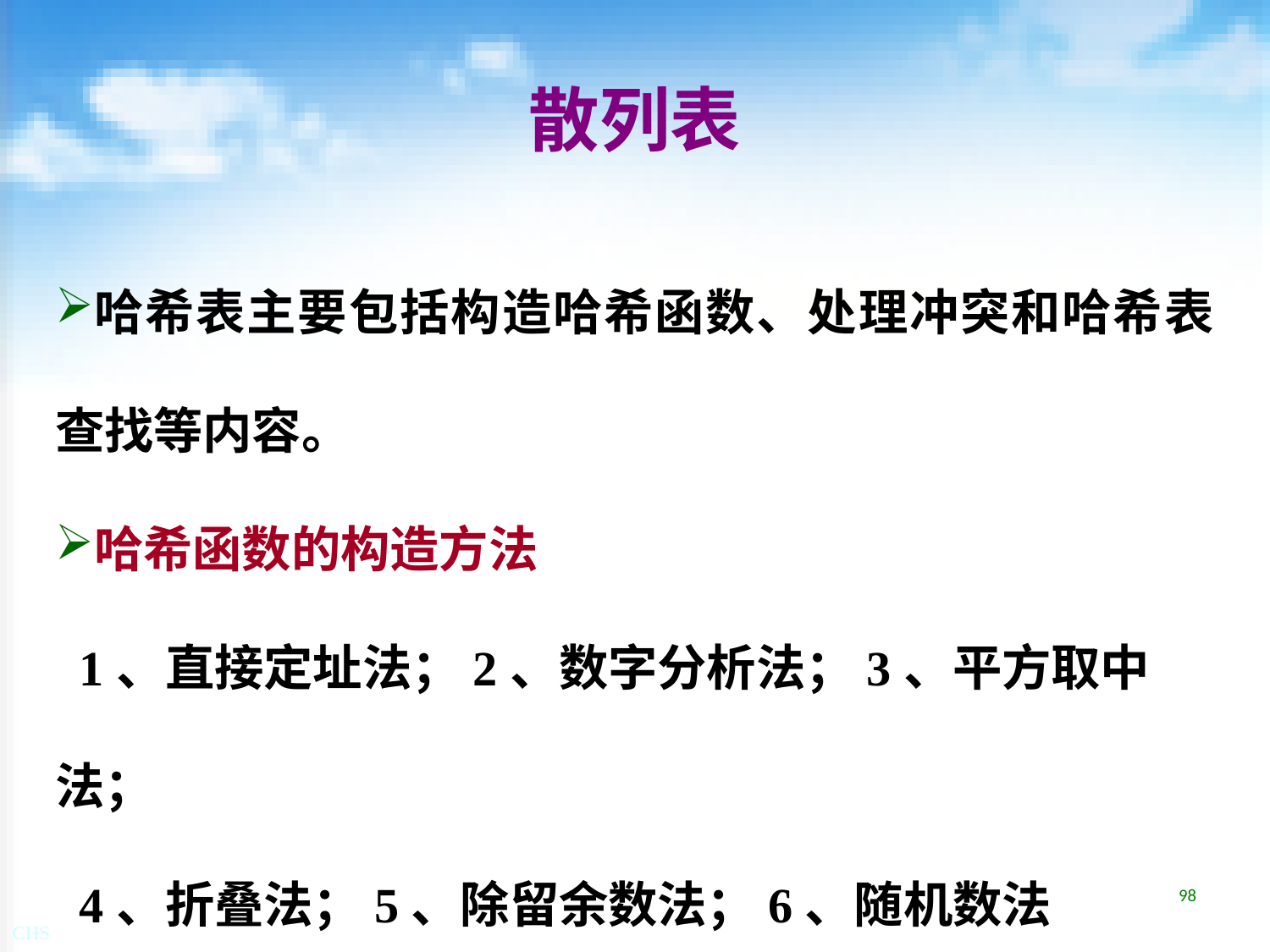

# 散列表
哈希表主要包括构造哈希函数、处理冲突和哈希表查找等内容。
哈希函数的构造方法
  1、直接定址法；2、数字分析法；3、平方取中法；
  4、折叠法；5、除留余数法；6、随机数法
98